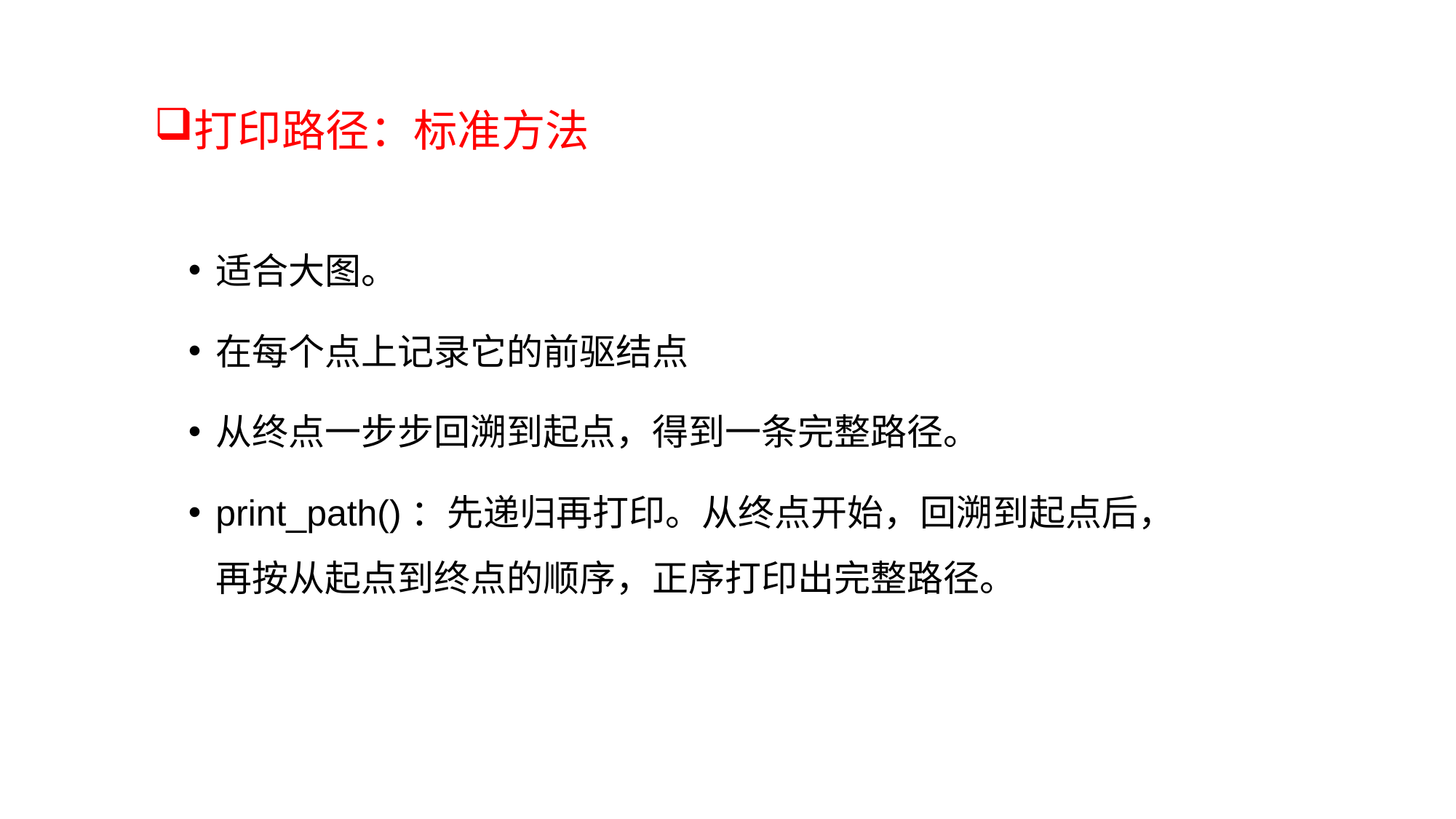

# 打印路径：标准方法
适合大图。
在每个点上记录它的前驱结点
从终点一步步回溯到起点，得到一条完整路径。
print_path()：先递归再打印。从终点开始，回溯到起点后，再按从起点到终点的顺序，正序打印出完整路径。